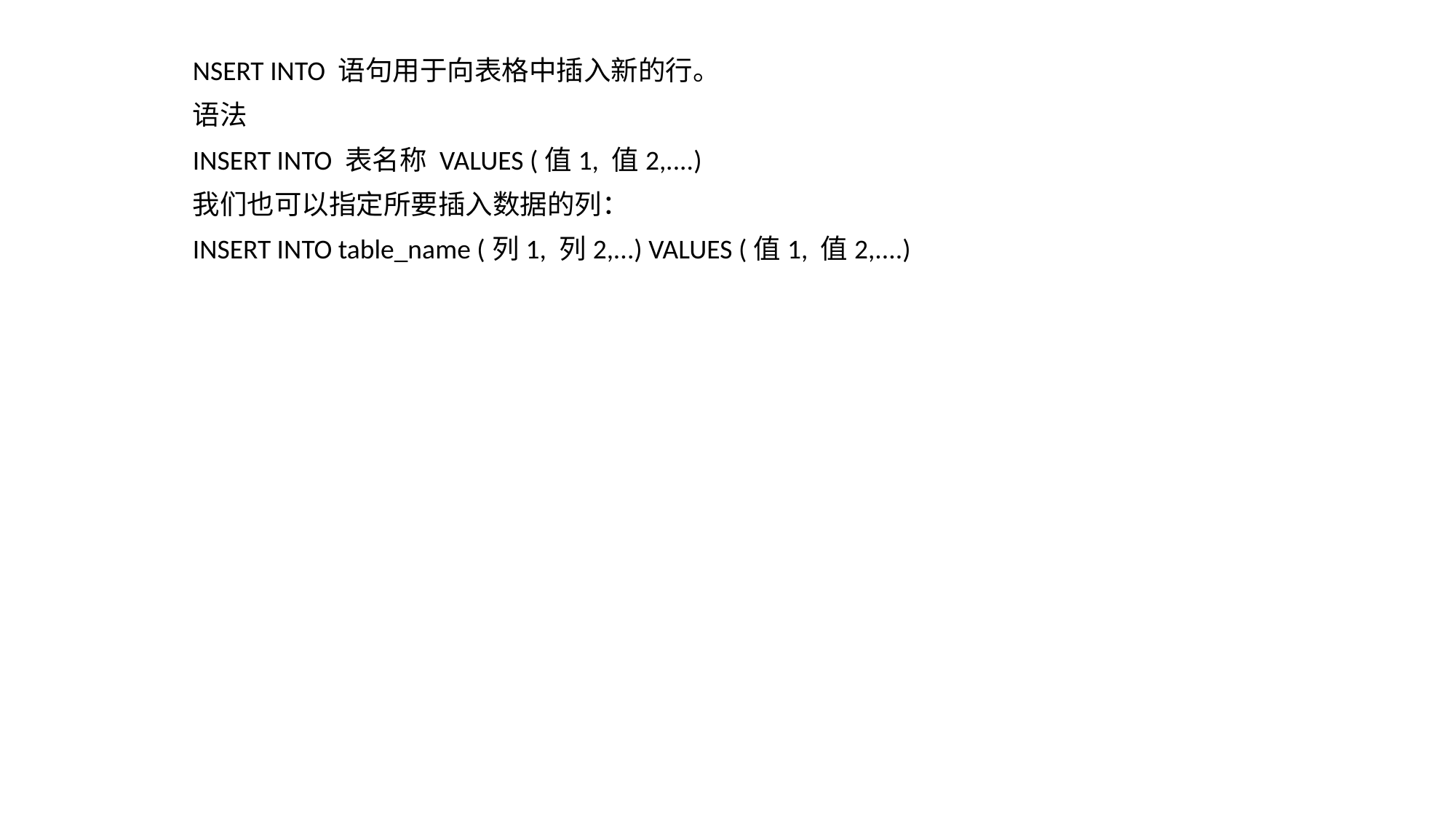

NSERT INTO 语句用于向表格中插入新的行。
语法
INSERT INTO 表名称 VALUES (值1, 值2,....)
我们也可以指定所要插入数据的列：
INSERT INTO table_name (列1, 列2,...) VALUES (值1, 值2,....)